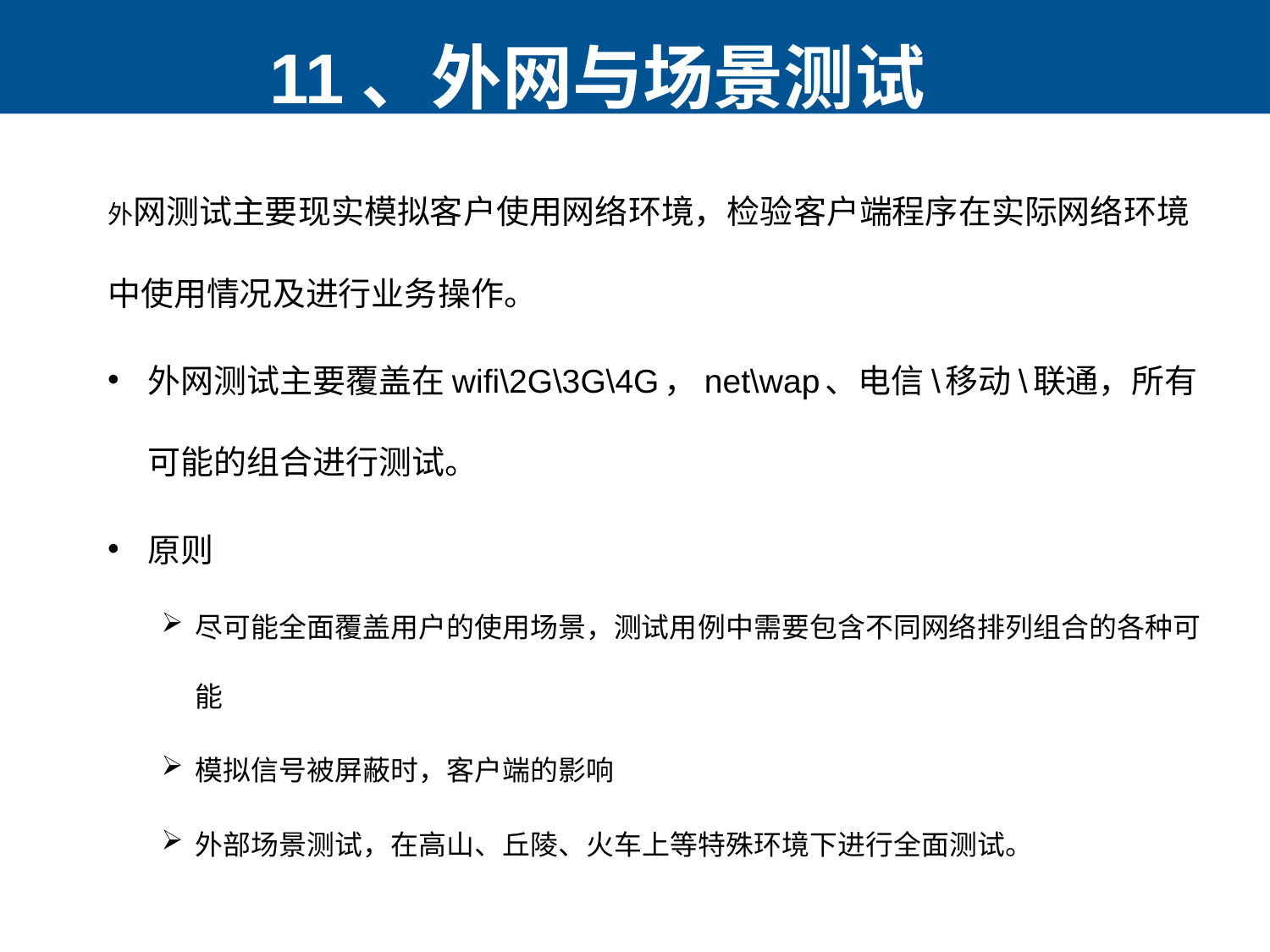

11、外网与场景测试
外网测试主要现实模拟客户使用网络环境，检验客户端程序在实际网络环境中使用情况及进行业务操作。
外网测试主要覆盖在wifi\2G\3G\4G，net\wap、电信\移动\联通，所有可能的组合进行测试。
原则
尽可能全面覆盖用户的使用场景，测试用例中需要包含不同网络排列组合的各种可能
模拟信号被屏蔽时，客户端的影响
外部场景测试，在高山、丘陵、火车上等特殊环境下进行全面测试。